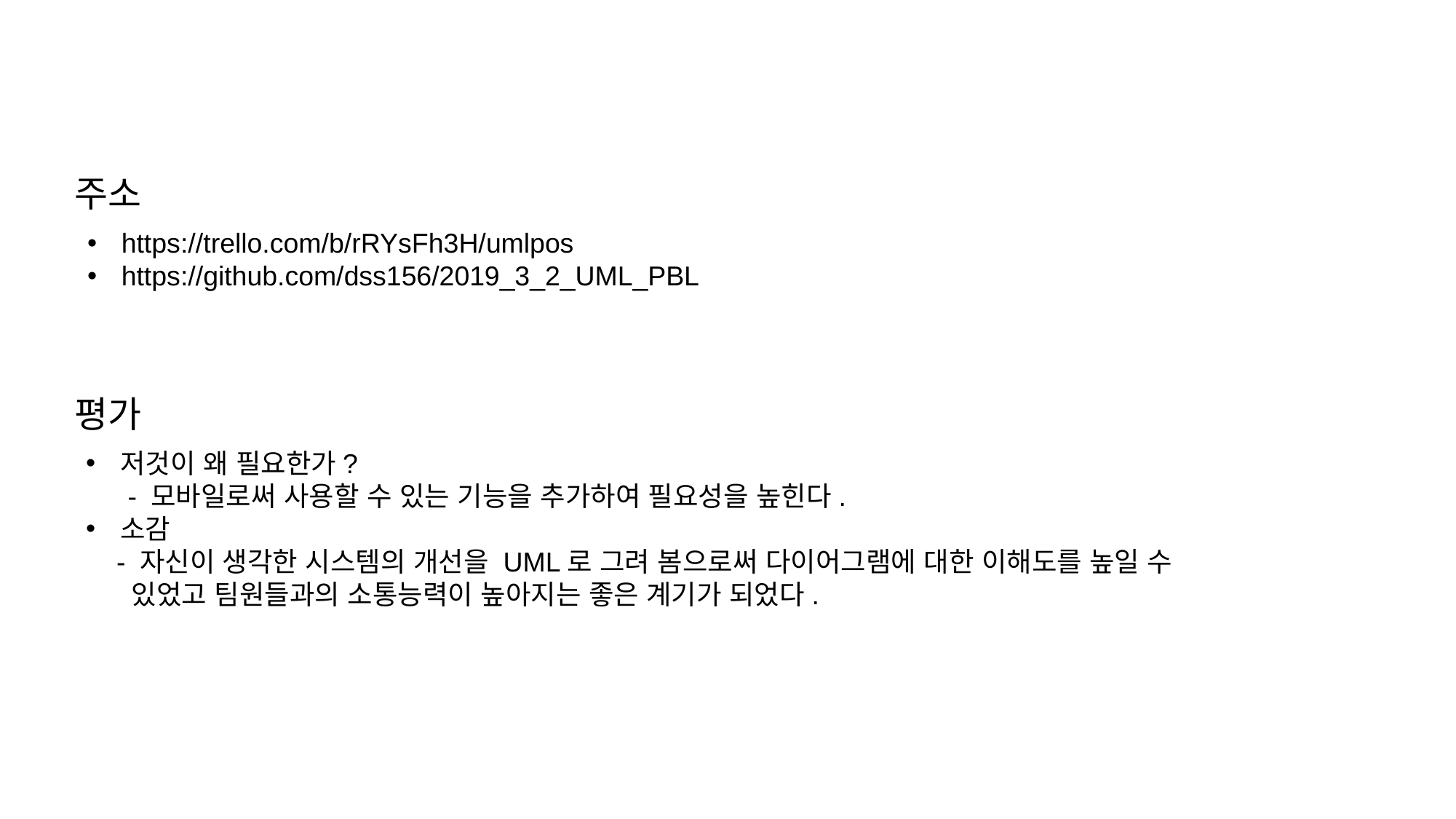

주소
https://trello.com/b/rRYsFh3H/umlpos
https://github.com/dss156/2019_3_2_UML_PBL

평가
저것이 왜 필요한가?
 - 모바일로써 사용할 수 있는 기능을 추가하여 필요성을 높힌다.
소감
    - 자신이 생각한 시스템의 개선을 UML로 그려 봄으로써 다이어그램에 대한 이해도를 높일 수
      있었고 팀원들과의 소통능력이 높아지는 좋은 계기가 되었다.